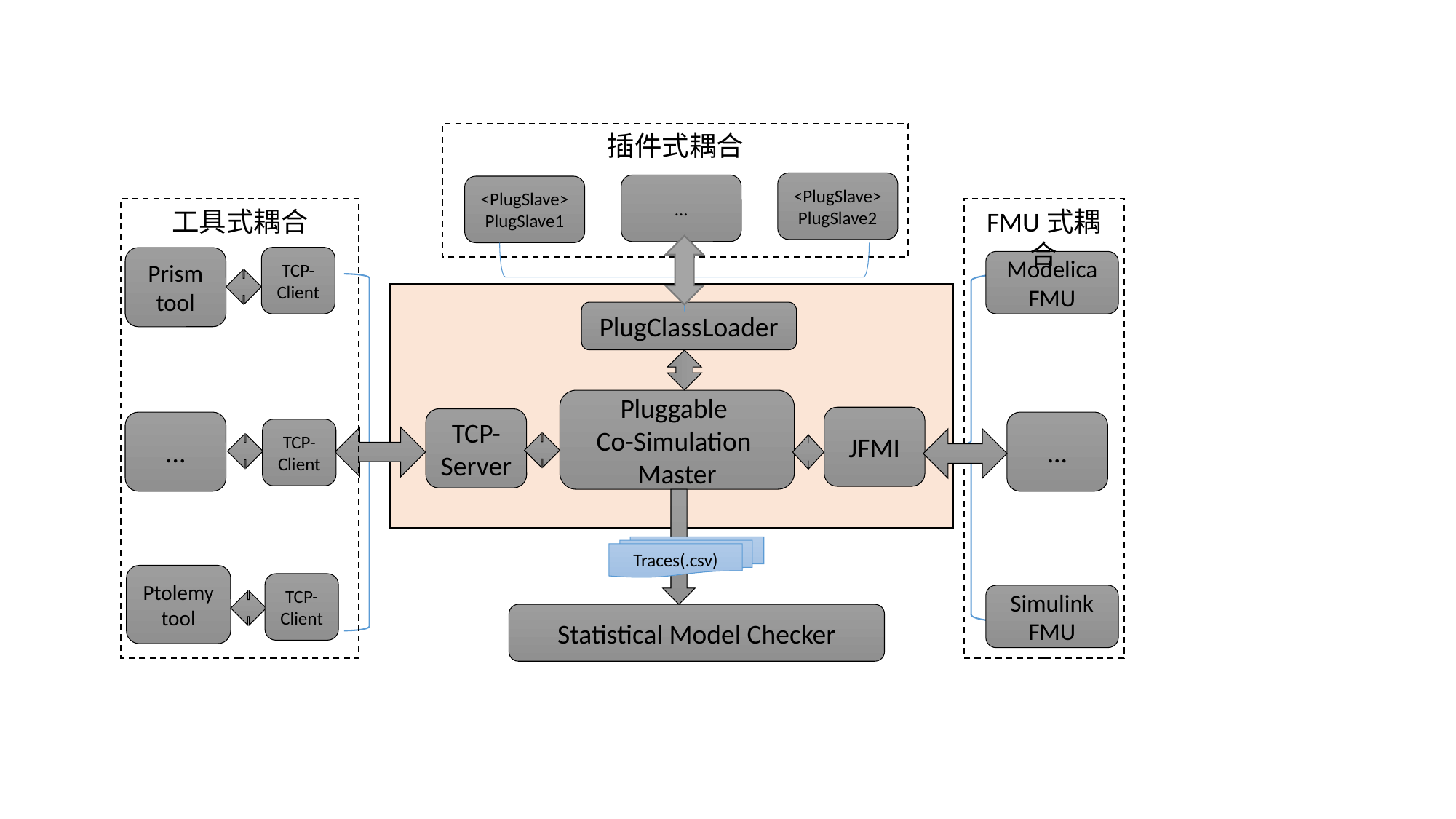

插件式耦合
<PlugSlave>
PlugSlave2
…
<PlugSlave>
PlugSlave1
工具式耦合
FMU式耦合

TCP-Client
Prism
tool
Modelica
FMU

PlugClassLoader

Pluggable
Co-Simulation
Master
JFMI
TCP-Server
...
...
TCP-Client

Traces(.csv)
Ptolemy
tool
TCP-Client
Simulink
FMU

Statistical Model Checker